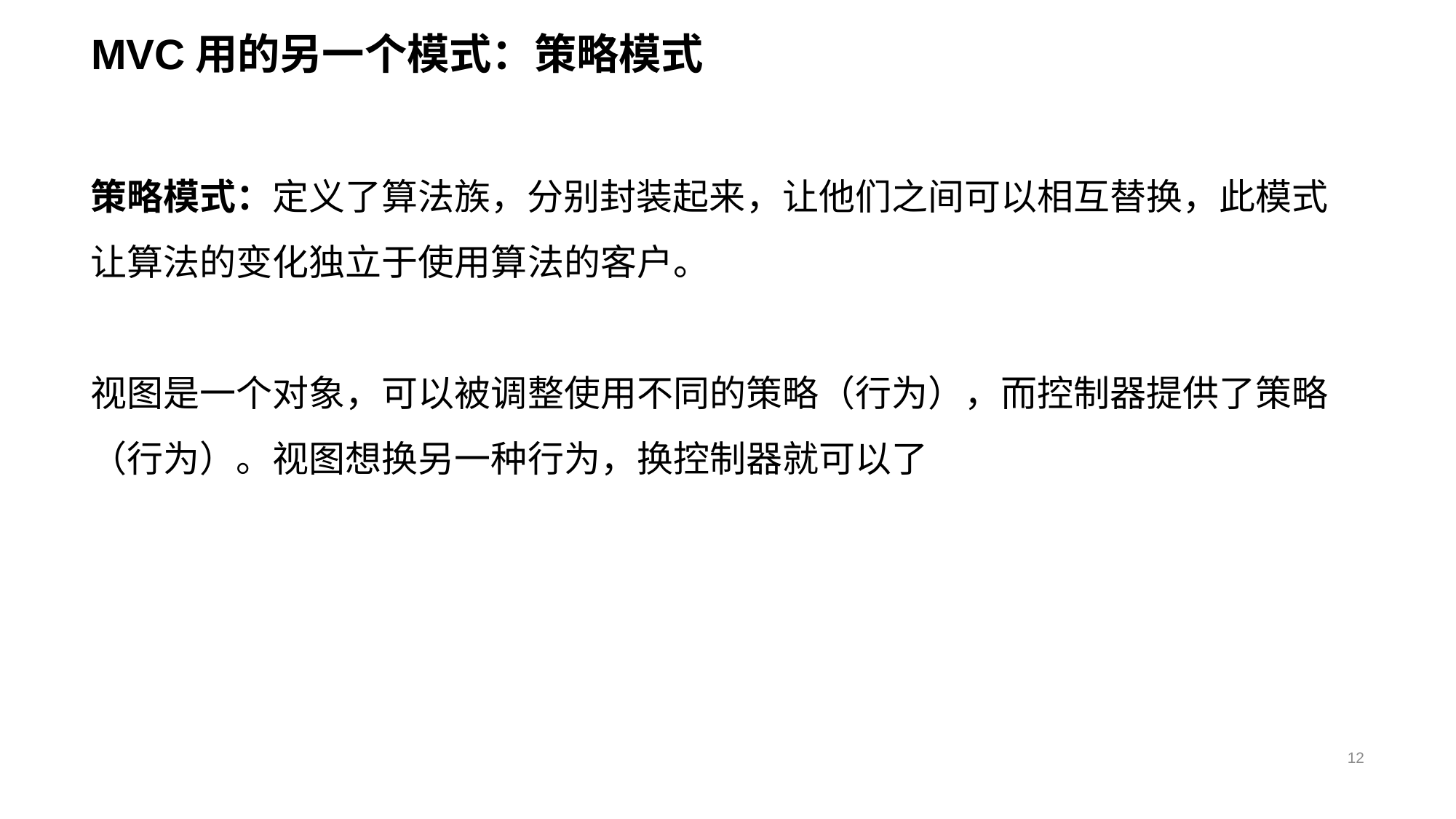

# MVC用的另一个模式：策略模式
策略模式：定义了算法族，分别封装起来，让他们之间可以相互替换，此模式让算法的变化独立于使用算法的客户。

视图是一个对象，可以被调整使用不同的策略（行为），而控制器提供了策略（行为）。视图想换另一种行为，换控制器就可以了
12